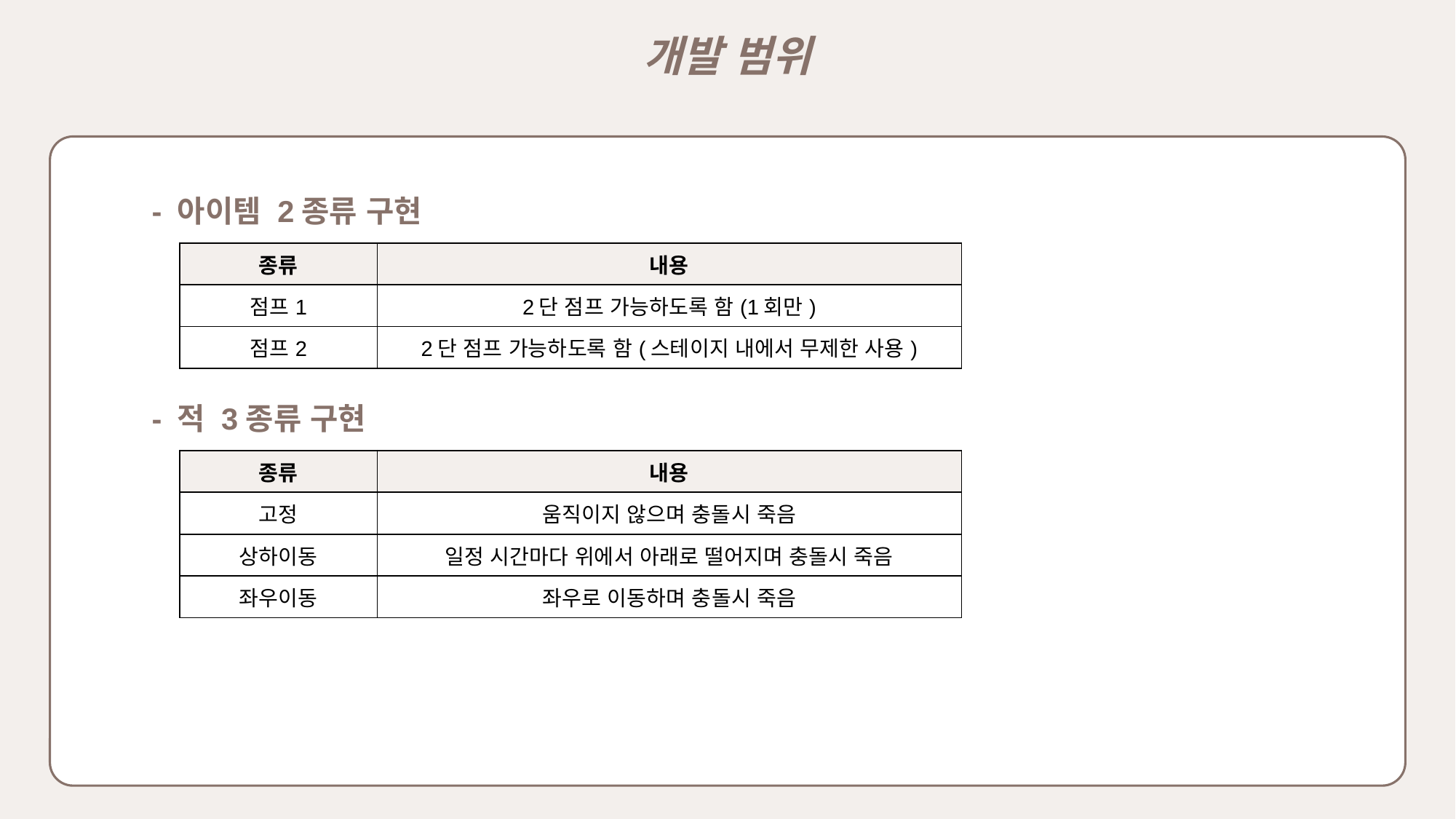

개발 범위

- 아이템 2종류 구현
| 종류 | 내용 |
| --- | --- |
| 점프1 | 2단 점프 가능하도록 함(1회만) |
| 점프2 | 2단 점프 가능하도록 함(스테이지 내에서 무제한 사용) |
- 적 3종류 구현
| 종류 | 내용 |
| --- | --- |
| 고정 | 움직이지 않으며 충돌시 죽음 |
| 상하이동 | 일정 시간마다 위에서 아래로 떨어지며 충돌시 죽음 |
| 좌우이동 | 좌우로 이동하며 충돌시 죽음 |